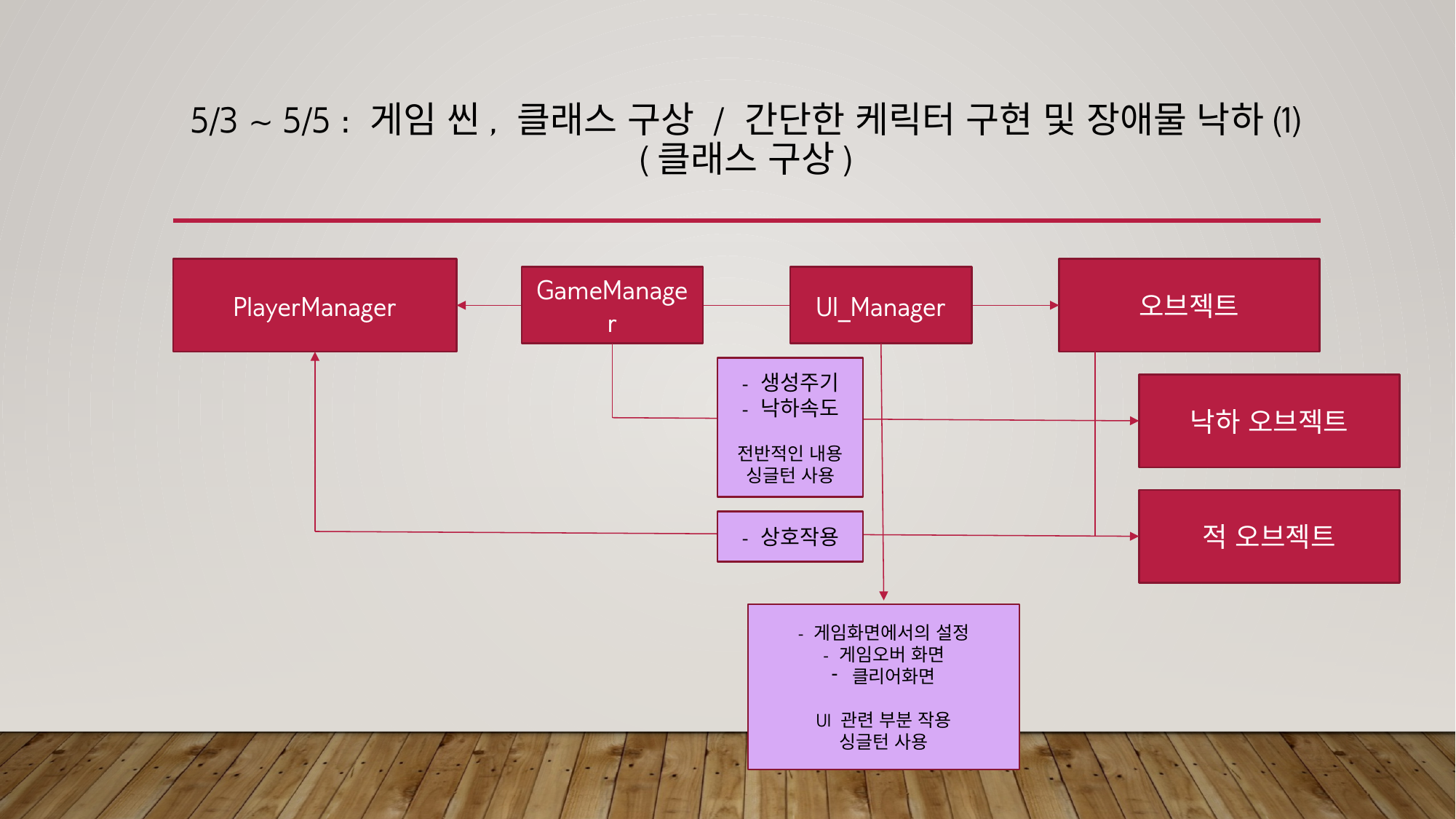

# 5/3 ~ 5/5 : 게임 씬, 클래스 구상 / 간단한 케릭터 구현 및 장애물 낙하(1) (클래스 구상)
PlayerManager
오브젝트
GameManager
UI_Manager
- 생성주기
- 낙하속도

전반적인 내용
싱글턴 사용
낙하 오브젝트
적 오브젝트
- 상호작용
- 게임화면에서의 설정
- 게임오버 화면
클리어화면

UI 관련 부분 작용
싱글턴 사용